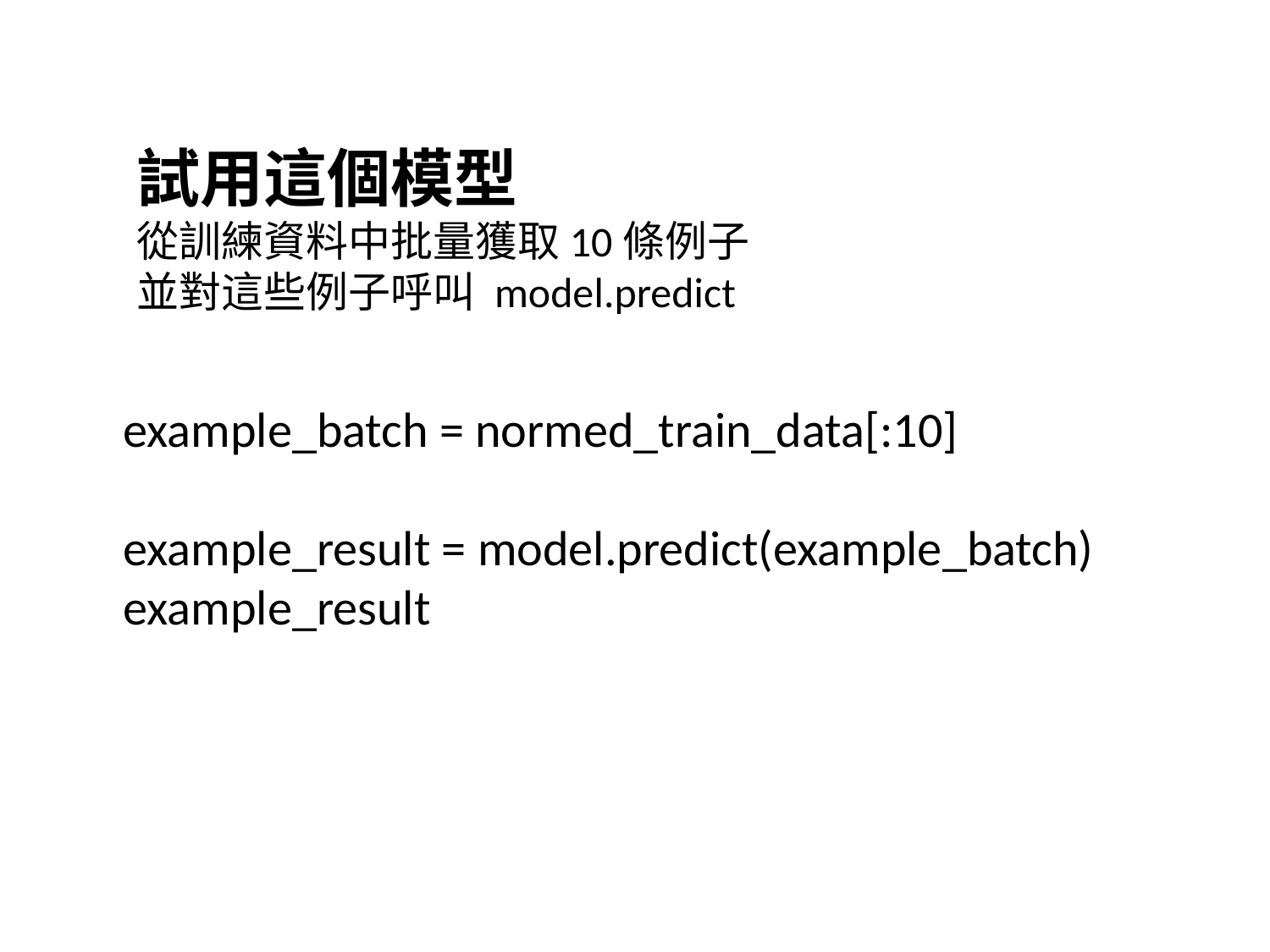

試用這個模型
從訓練資料中批量獲取10條例子
並對這些例子呼叫 model.predict
example_batch = normed_train_data[:10]

example_result = model.predict(example_batch)
example_result